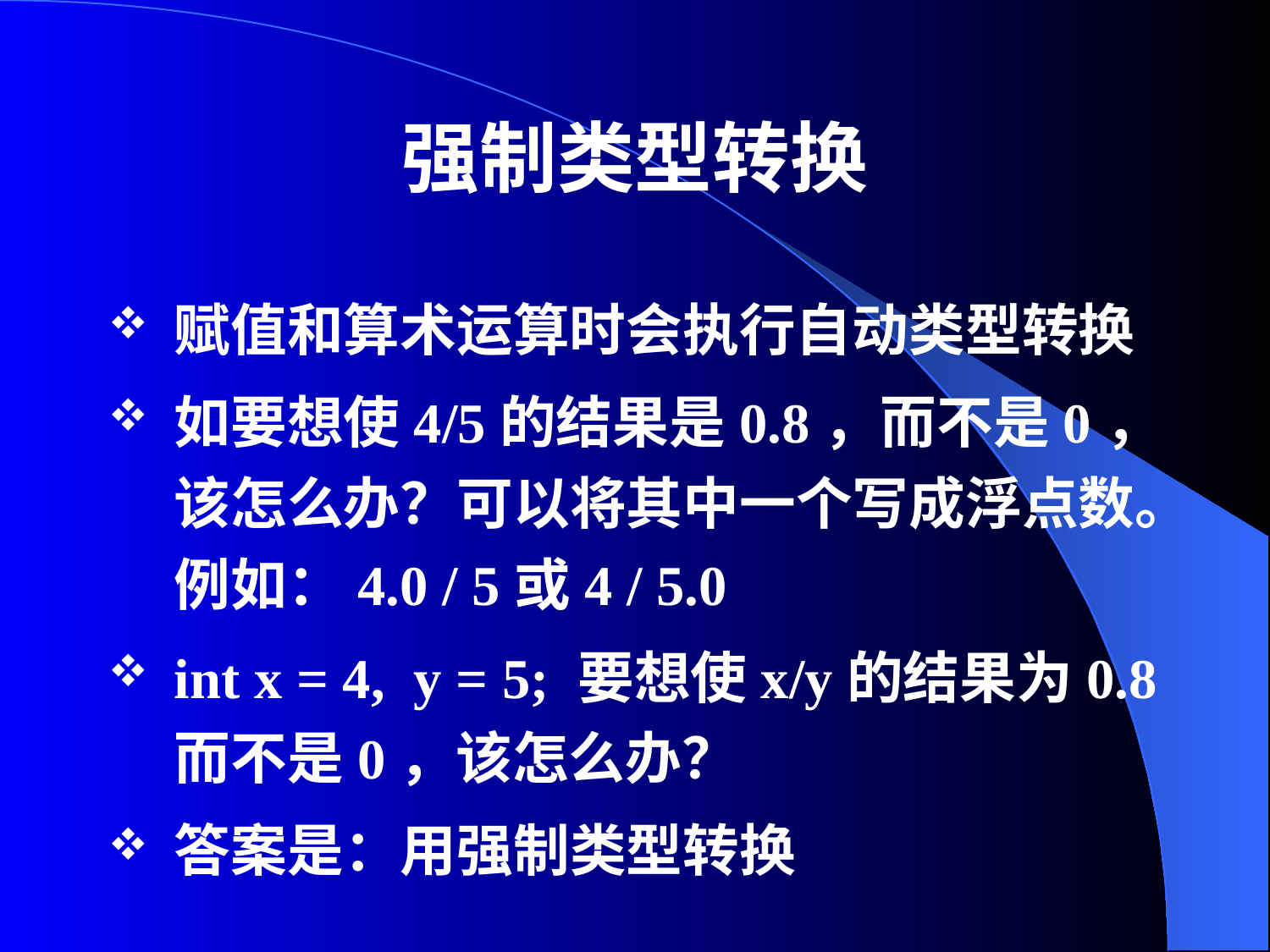

# 强制类型转换
赋值和算术运算时会执行自动类型转换
如要想使4/5的结果是0.8，而不是0，该怎么办？可以将其中一个写成浮点数。例如：4.0 / 5或4 / 5.0
int x = 4,  y = 5; 要想使x/y的结果为0.8而不是0，该怎么办？
答案是：用强制类型转换